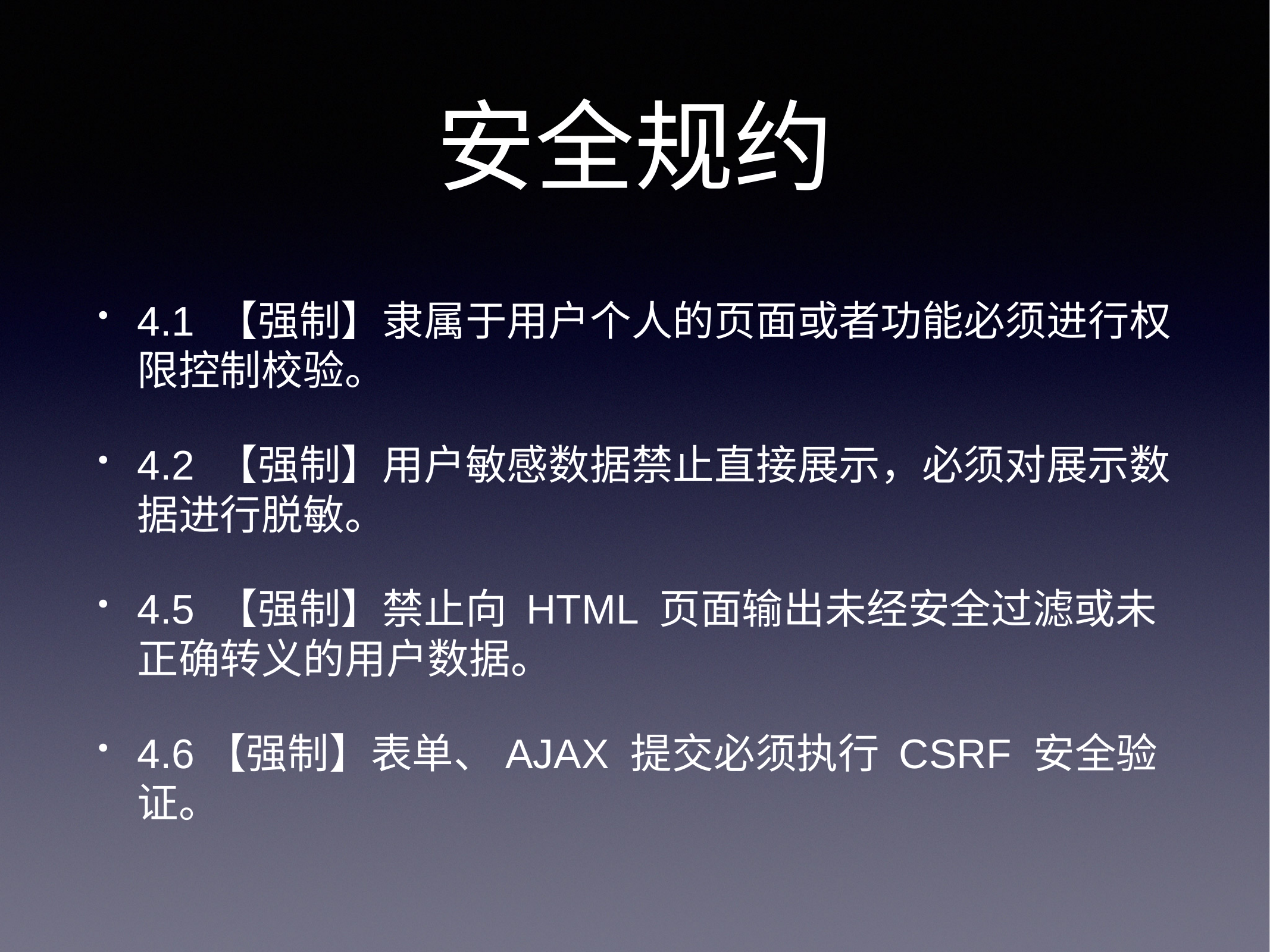

# 安全规约
4.1 【强制】隶属于用户个人的页面或者功能必须进行权限控制校验。
4.2 【强制】用户敏感数据禁止直接展示，必须对展示数据进行脱敏。
4.5 【强制】禁止向 HTML 页面输出未经安全过滤或未正确转义的用户数据。
4.6【强制】表单、AJAX 提交必须执行 CSRF 安全验证。